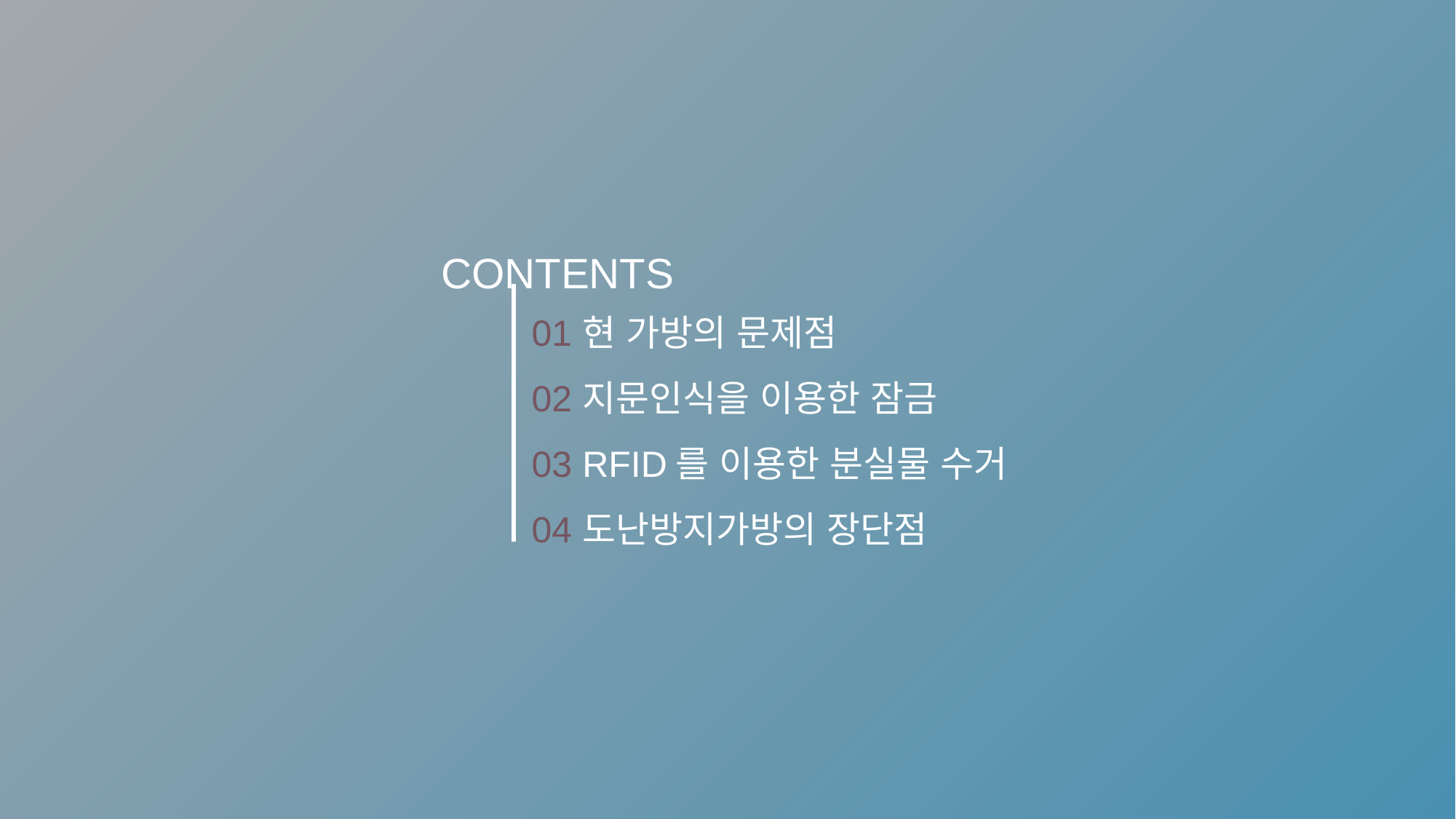

CONTENTS
01
02
03
04
현 가방의 문제점
지문인식을 이용한 잠금
RFID를 이용한 분실물 수거
도난방지가방의 장단점